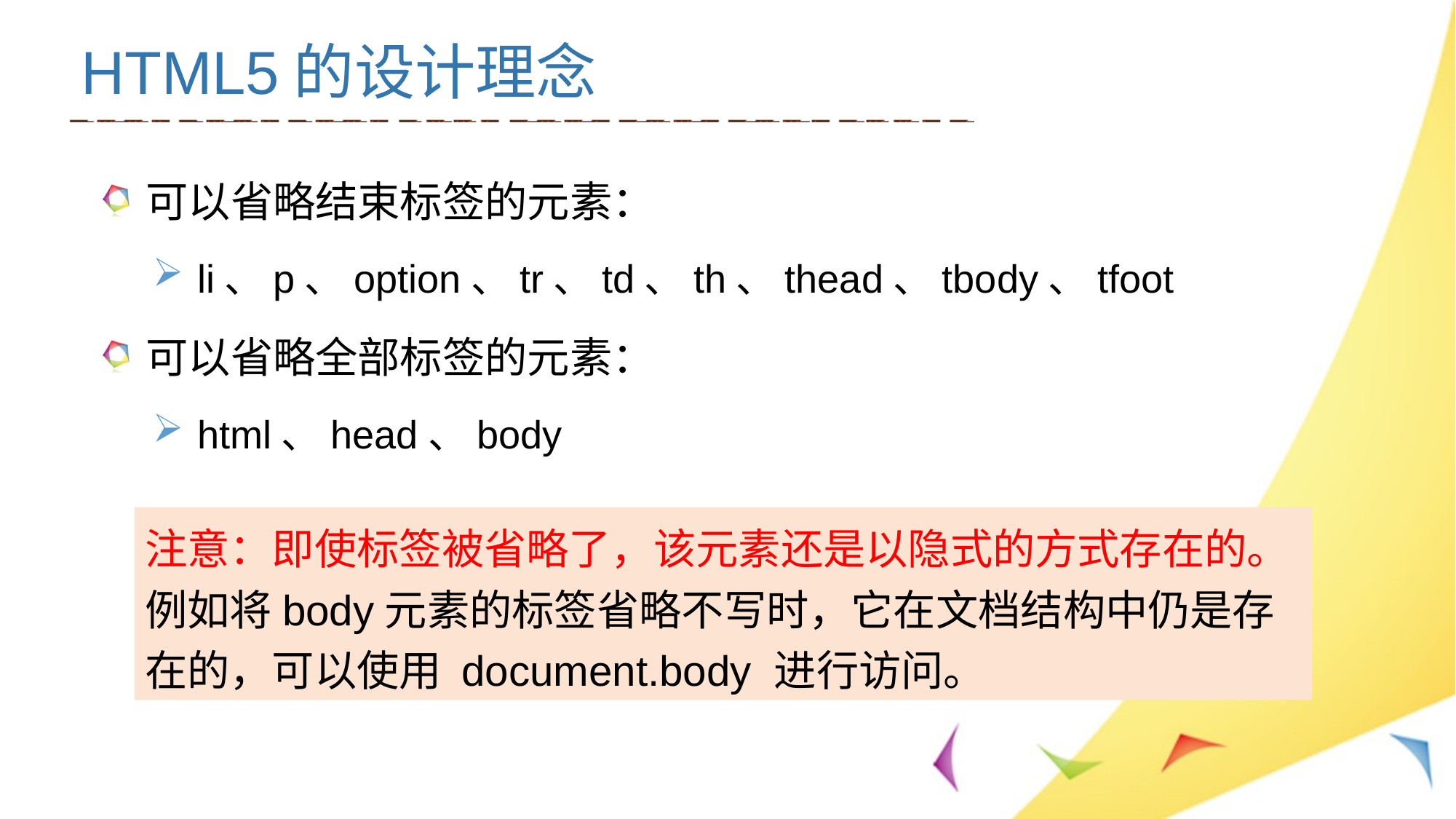

HTML5的设计理念
可以省略结束标签的元素：
li、p、option、tr、td、th、thead、tbody、tfoot
可以省略全部标签的元素：
html、head、body
注意：即使标签被省略了，该元素还是以隐式的方式存在的。例如将body元素的标签省略不写时，它在文档结构中仍是存在的，可以使用 document.body 进行访问。